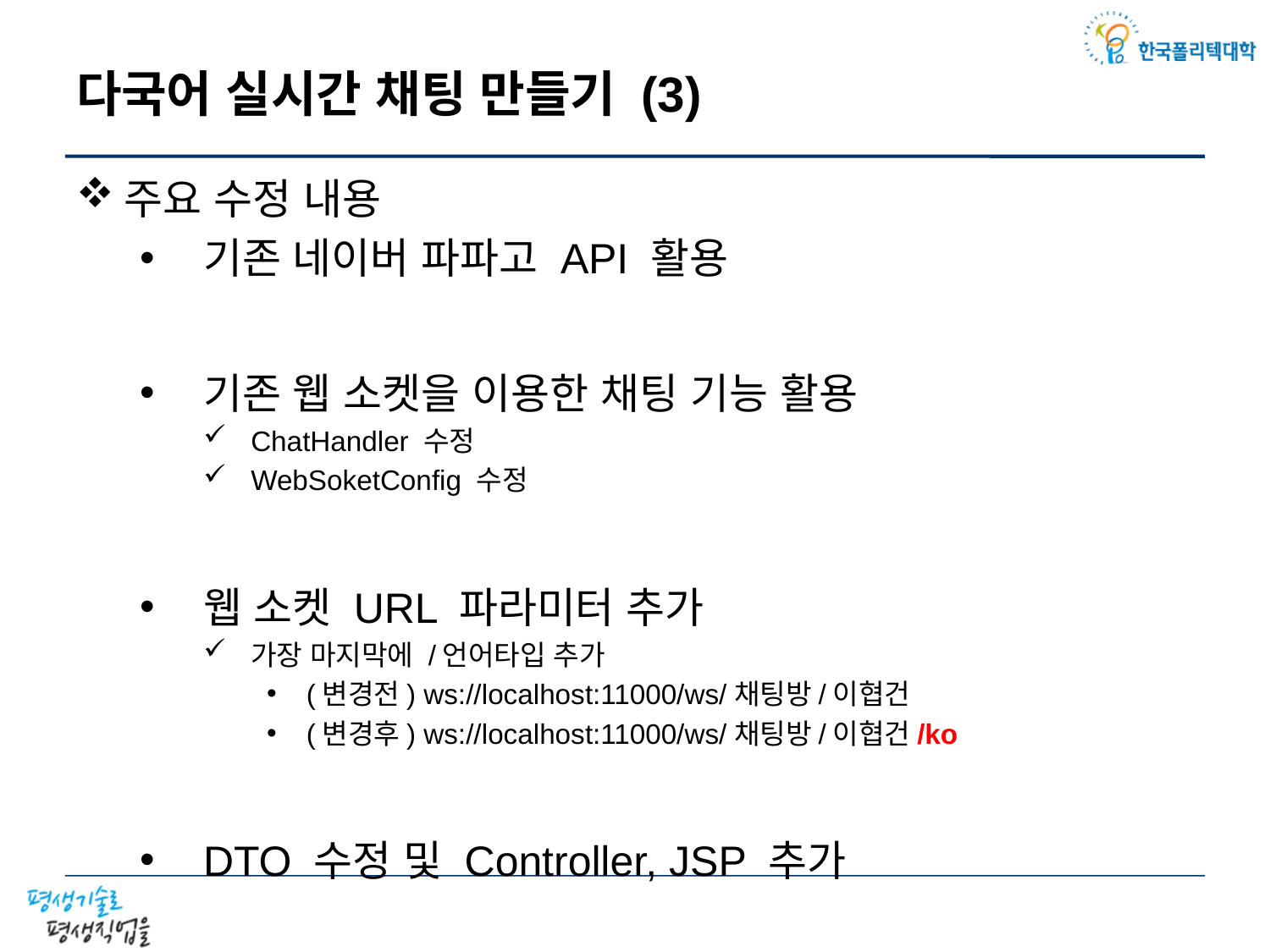

# 다국어 실시간 채팅 만들기 (3)
주요 수정 내용
기존 네이버 파파고 API 활용

기존 웹 소켓을 이용한 채팅 기능 활용
ChatHandler 수정
WebSoketConfig 수정

웹 소켓 URL 파라미터 추가
가장 마지막에 /언어타입 추가
(변경전) ws://localhost:11000/ws/채팅방/이협건
(변경후) ws://localhost:11000/ws/채팅방/이협건/ko

DTO 수정 및 Controller, JSP 추가